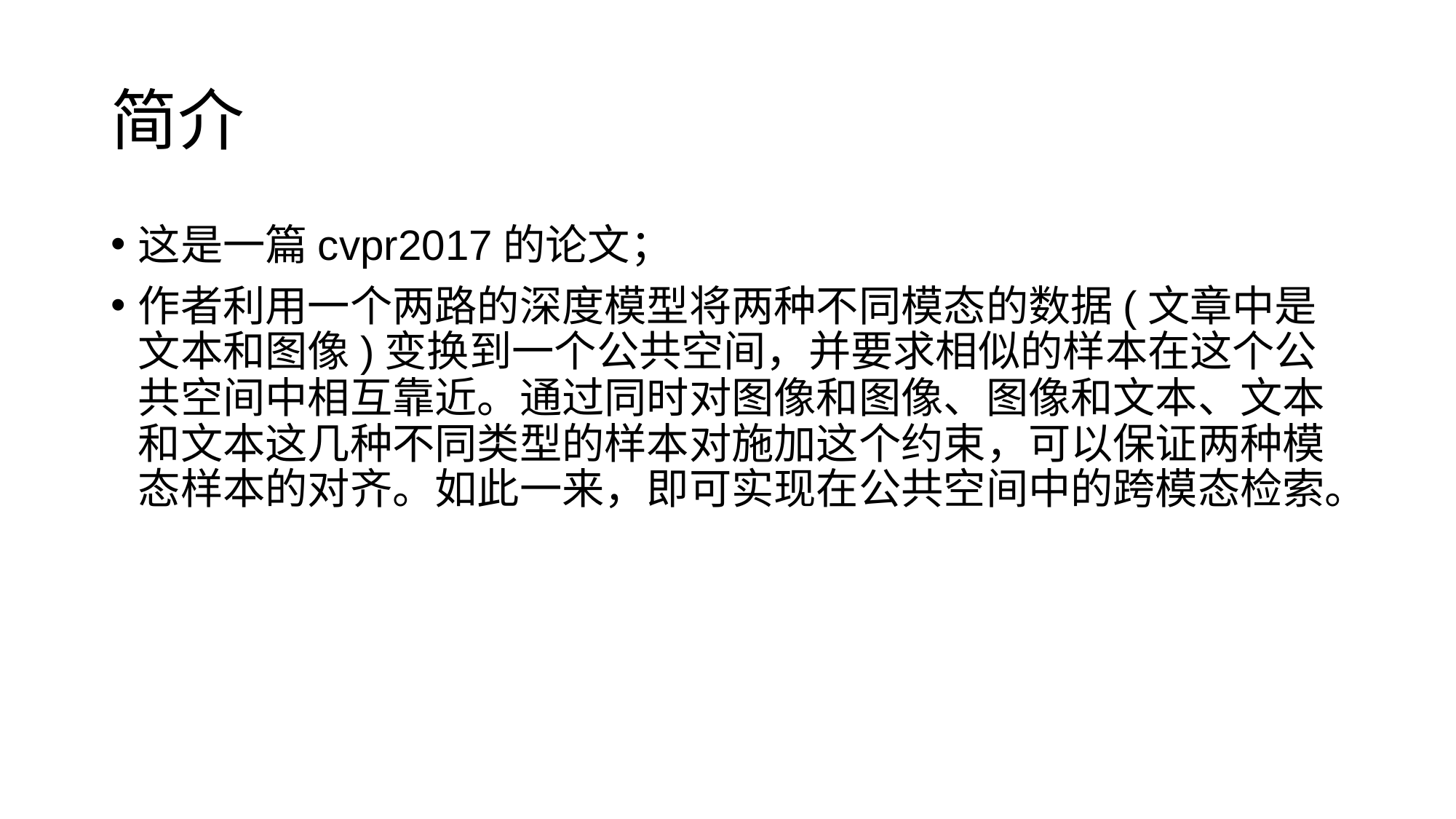

# 简介
这是一篇cvpr2017的论文；
作者利用一个两路的深度模型将两种不同模态的数据(文章中是文本和图像)变换到一个公共空间，并要求相似的样本在这个公共空间中相互靠近。通过同时对图像和图像、图像和文本、文本和文本这几种不同类型的样本对施加这个约束，可以保证两种模态样本的对齐。如此一来，即可实现在公共空间中的跨模态检索。